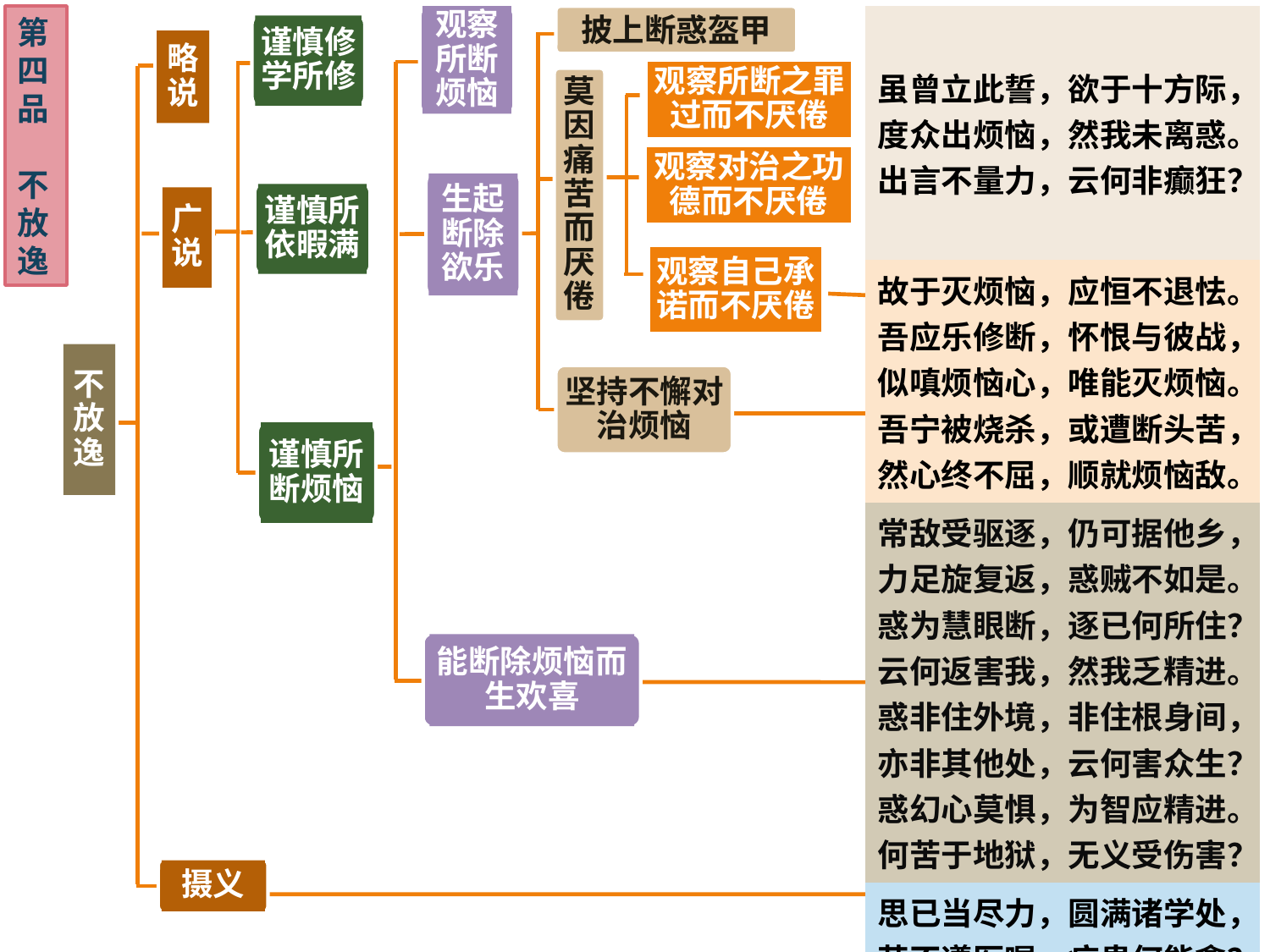

第四品
  不放逸

观察所断烦恼

披上断惑盔甲
| 虽曾立此誓，欲于十方际，度众出烦恼，然我未离惑。出言不量力，云何非癫狂？ |
| --- |
| 故于灭烦恼，应恒不退怯。吾应乐修断，怀恨与彼战，似嗔烦恼心，唯能灭烦恼。吾宁被烧杀，或遭断头苦，然心终不屈，顺就烦恼敌。 |
| 常敌受驱逐，仍可据他乡，力足旋复返，惑贼不如是。惑为慧眼断，逐已何所住？云何返害我，然我乏精进。惑非住外境，非住根身间，亦非其他处，云何害众生？惑幻心莫惧，为智应精进。何苦于地狱，无义受伤害？ |
| 思已当尽力，圆满诸学处，若不遵医嘱，病患何能愈？ |

谨慎修学所修

略说

观察所断之罪过而不厌倦

莫因痛苦而厌倦

观察对治之功德而不厌倦

生起断除欲乐

谨慎所依暇满

广说

观察自己承诺而不厌倦

不放逸

坚持不懈对治烦恼

谨慎所断烦恼

能断除烦恼而生欢喜

摄义
5